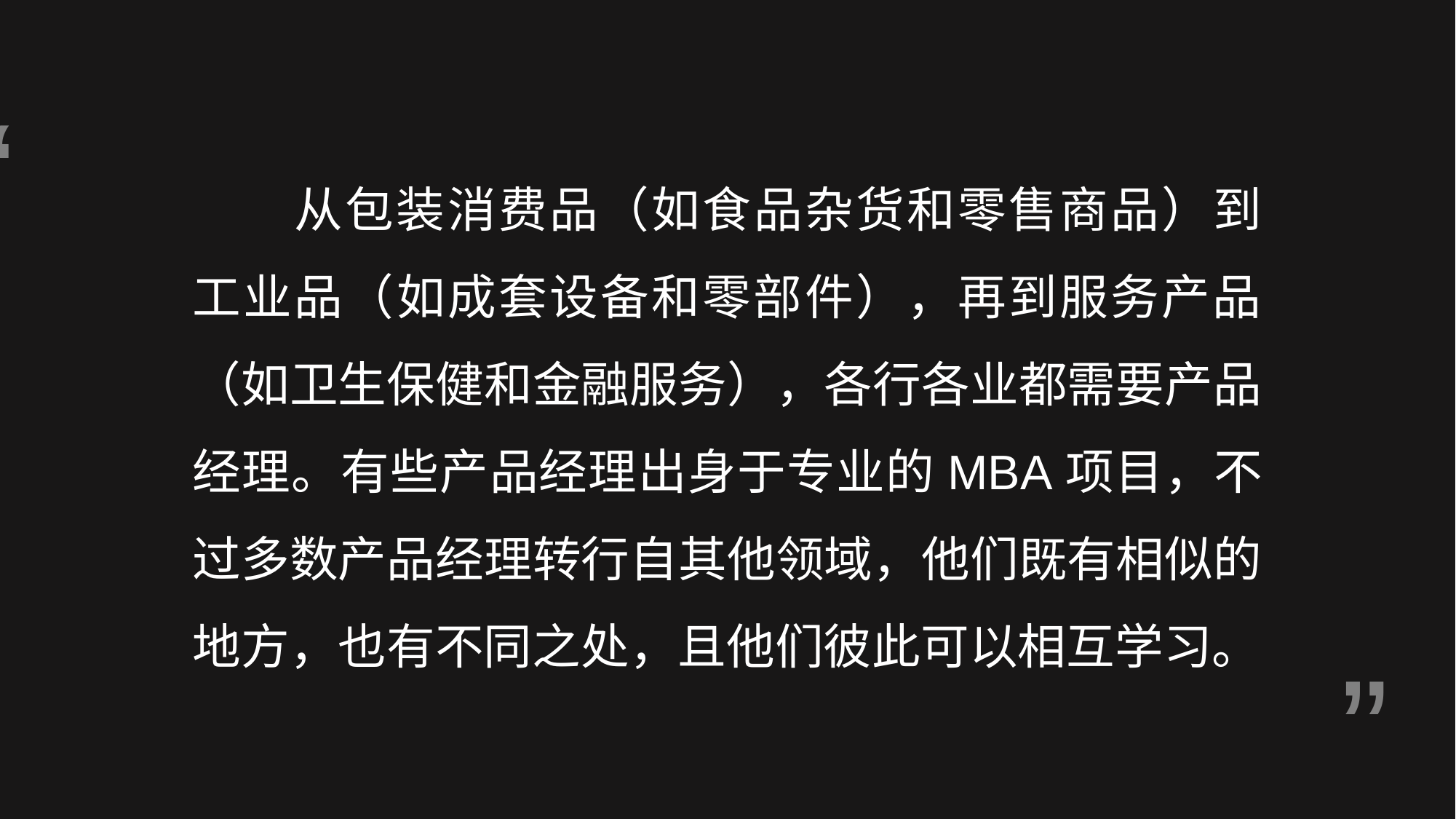

“
从包装消费品（如食品杂货和零售商品）到工业品（如成套设备和零部件），再到服务产品（如卫生保健和金融服务），各行各业都需要产品经理。有些产品经理出身于专业的MBA项目，不过多数产品经理转行自其他领域，他们既有相似的地方，也有不同之处，且他们彼此可以相互学习。
”